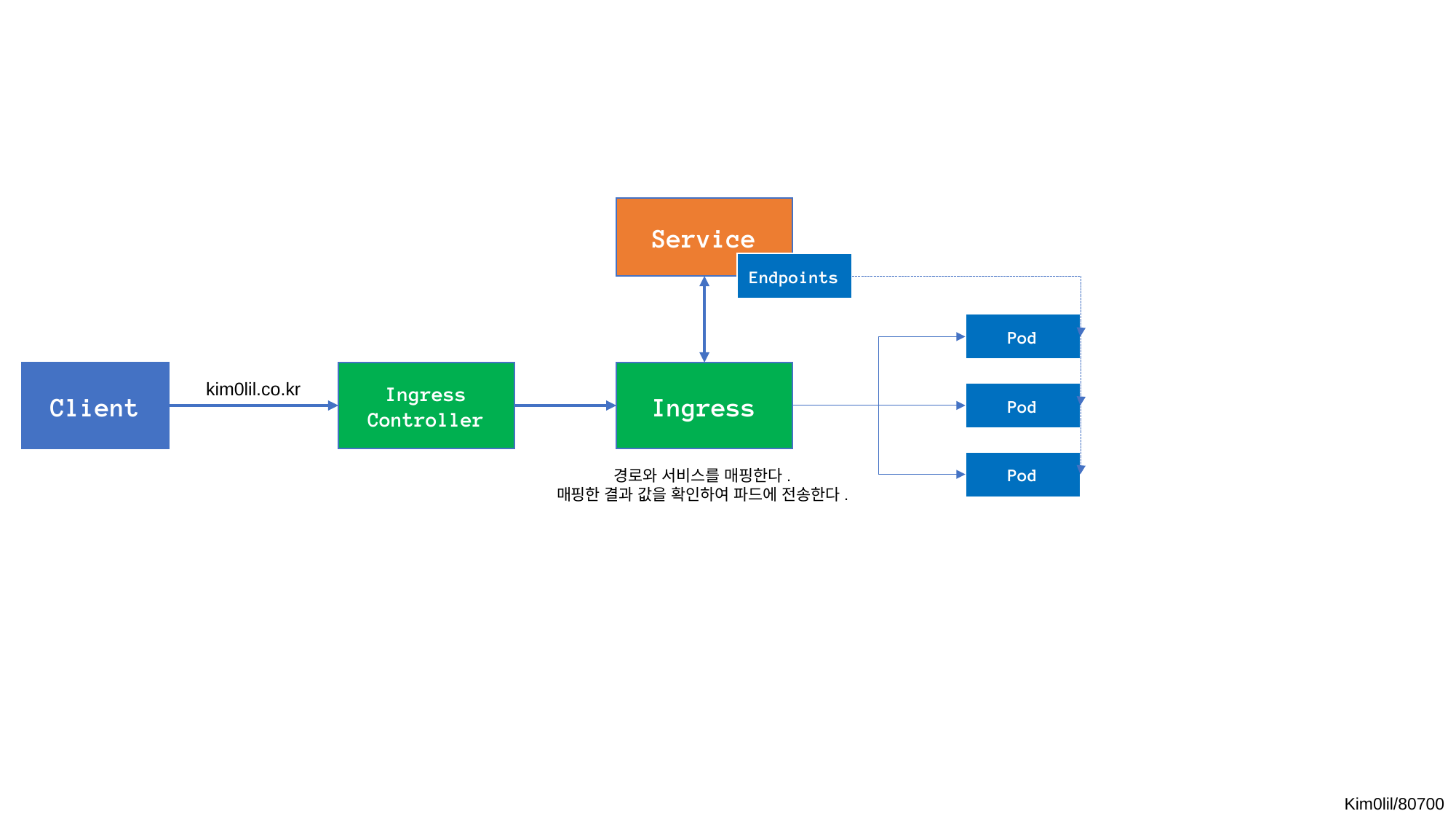

Service
Endpoints
Pod
Client
Ingress
Controller
Ingress
kim0lil.co.kr
Pod
Pod
경로와 서비스를 매핑한다.
매핑한 결과 값을 확인하여 파드에 전송한다.
Kim0lil/80700